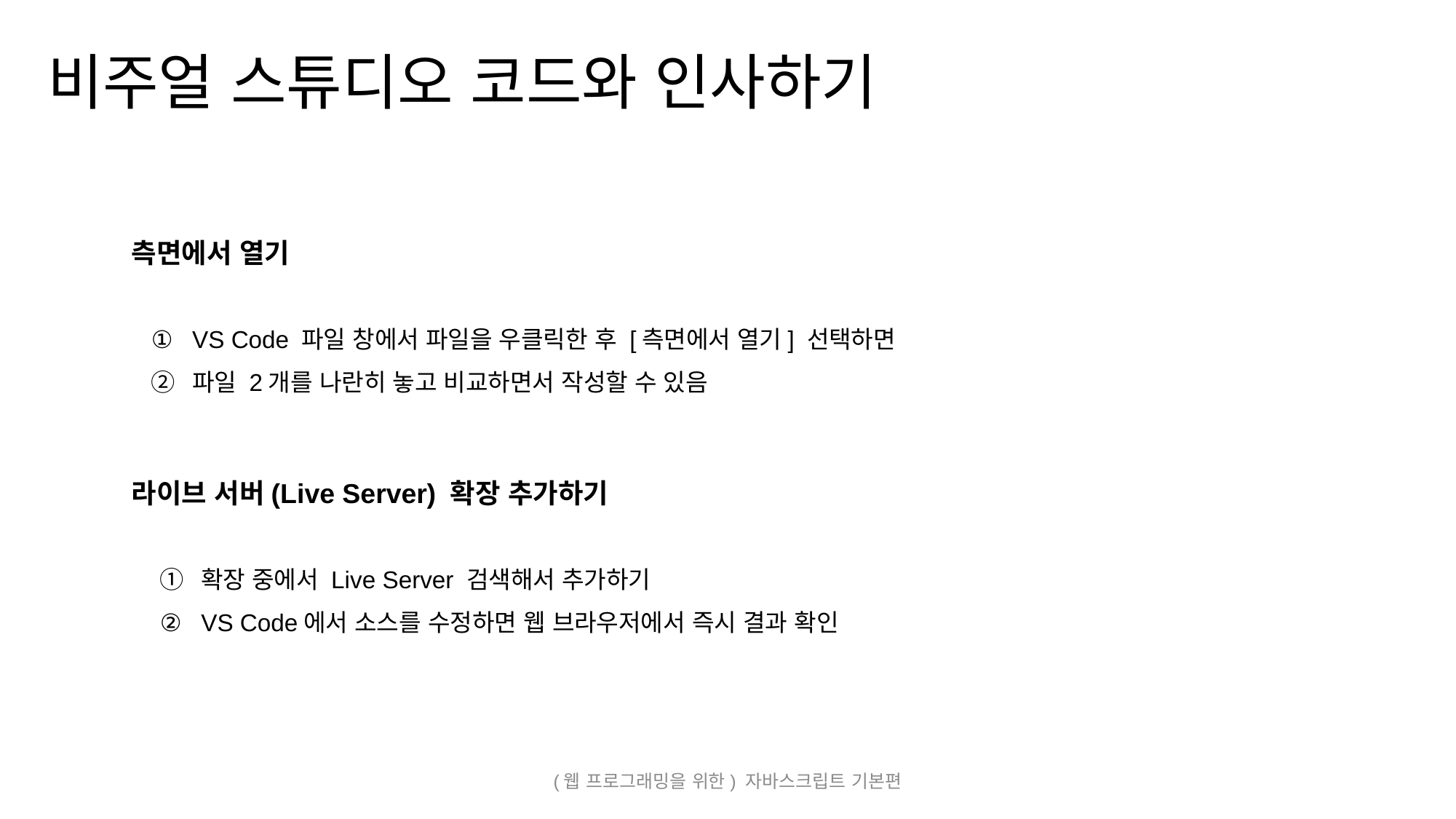

비주얼 스튜디오 코드와 인사하기
측면에서 열기
VS Code 파일 창에서 파일을 우클릭한 후 [측면에서 열기] 선택하면
파일 2개를 나란히 놓고 비교하면서 작성할 수 있음

라이브 서버(Live Server) 확장 추가하기
확장 중에서 Live Server 검색해서 추가하기
VS Code에서 소스를 수정하면 웹 브라우저에서 즉시 결과 확인
(웹 프로그래밍을 위한) 자바스크립트 기본편